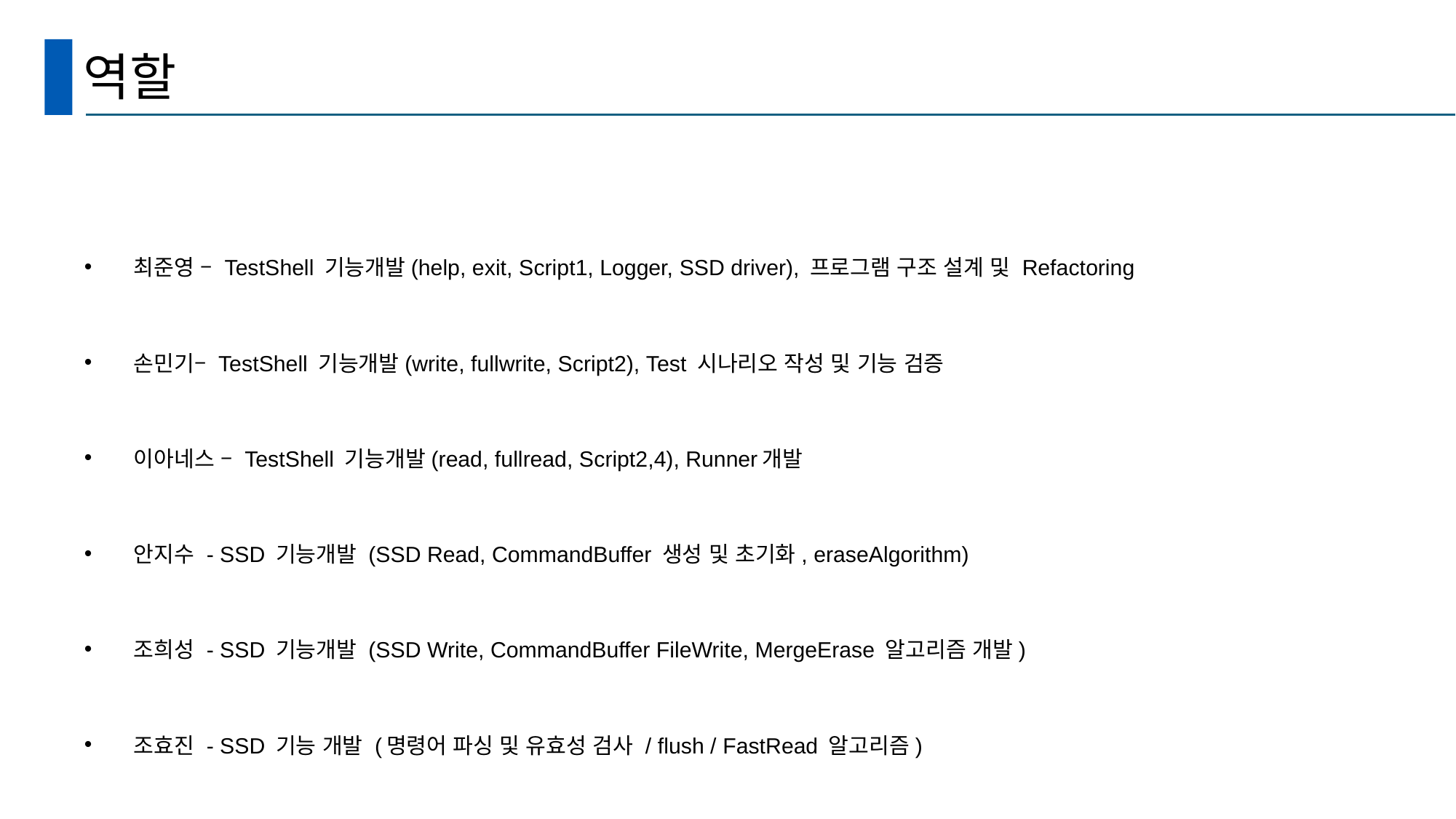

# 역할
최준영 – TestShell 기능개발(help, exit, Script1, Logger, SSD driver), 프로그램 구조 설계 및 Refactoring
손민기– TestShell 기능개발(write, fullwrite, Script2), Test 시나리오 작성 및 기능 검증
이아네스 – TestShell 기능개발(read, fullread, Script2,4), Runner개발
안지수 - SSD 기능개발 (SSD Read, CommandBuffer 생성 및 초기화, eraseAlgorithm)
조희성 - SSD 기능개발 (SSD Write, CommandBuffer FileWrite, MergeErase 알고리즘 개발)
조효진 - SSD 기능 개발 (명령어 파싱 및 유효성 검사 / flush / FastRead 알고리즘)